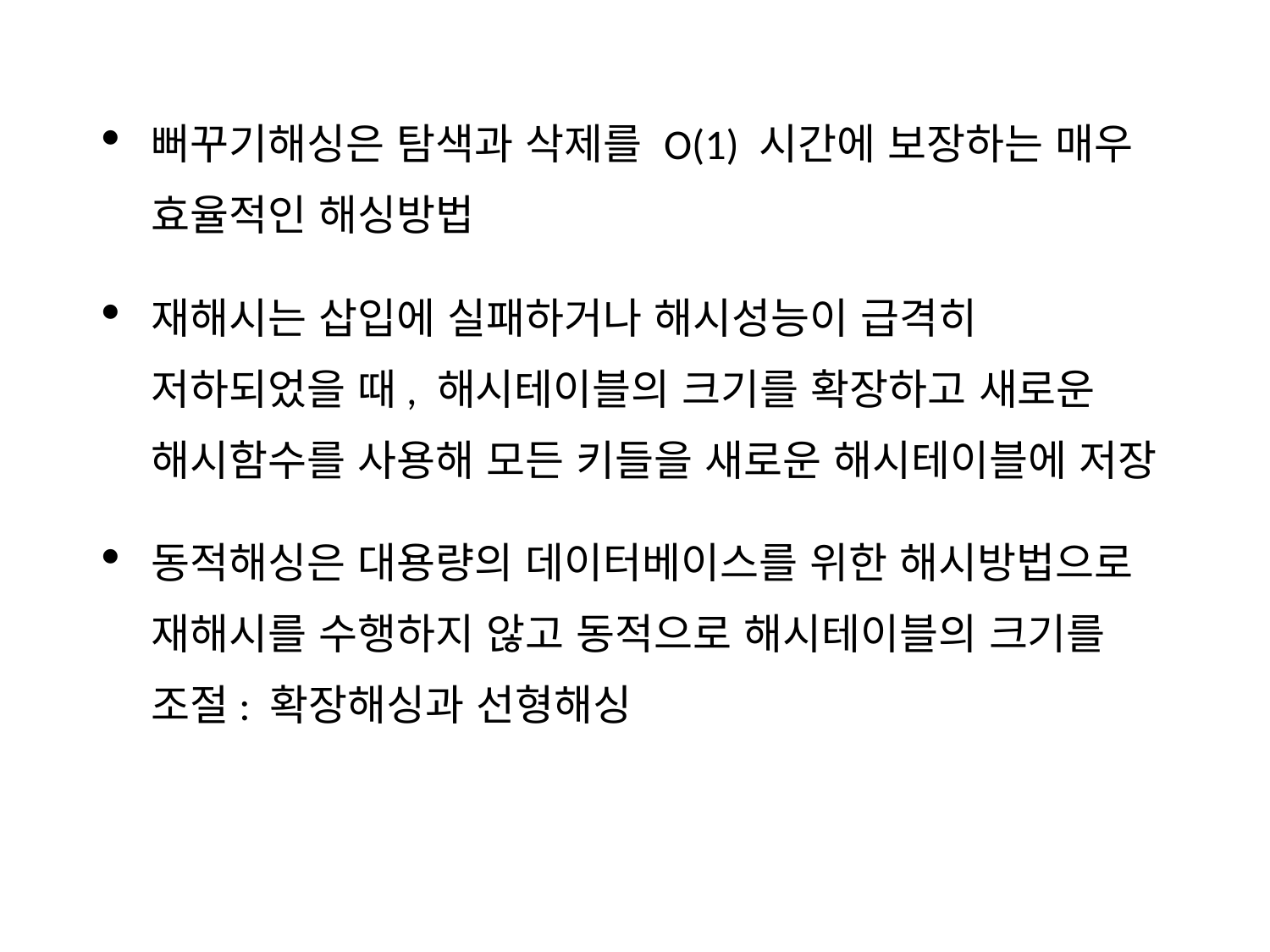

뻐꾸기해싱은 탐색과 삭제를 O(1) 시간에 보장하는 매우 효율적인 해싱방법
재해시는 삽입에 실패하거나 해시성능이 급격히 저하되었을 때, 해시테이블의 크기를 확장하고 새로운 해시함수를 사용해 모든 키들을 새로운 해시테이블에 저장
동적해싱은 대용량의 데이터베이스를 위한 해시방법으로 재해시를 수행하지 않고 동적으로 해시테이블의 크기를 조절: 확장해싱과 선형해싱